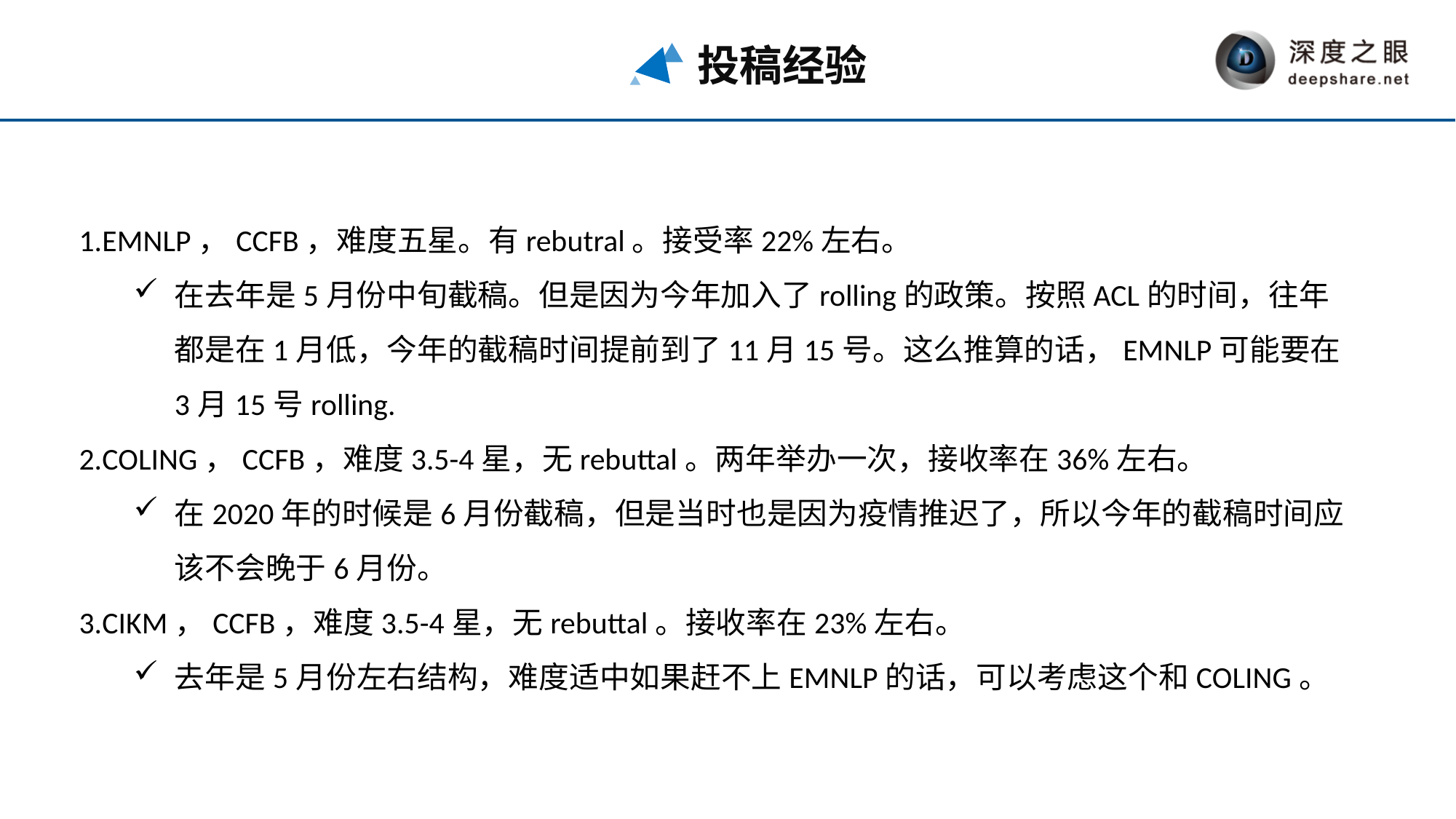

投稿经验

EMNLP，CCFB，难度五星。有rebutral。接受率22%左右。
在去年是5月份中旬截稿。但是因为今年加入了rolling的政策。按照ACL的时间，往年都是在1月低，今年的截稿时间提前到了11月15号。这么推算的话，EMNLP可能要在3月15号rolling.
COLING，CCFB，难度3.5-4星，无rebuttal。两年举办一次，接收率在36%左右。
在2020年的时候是6月份截稿，但是当时也是因为疫情推迟了，所以今年的截稿时间应该不会晚于6月份。
CIKM，CCFB，难度3.5-4星，无rebuttal。接收率在23%左右。
去年是5月份左右结构，难度适中如果赶不上EMNLP的话，可以考虑这个和COLING。